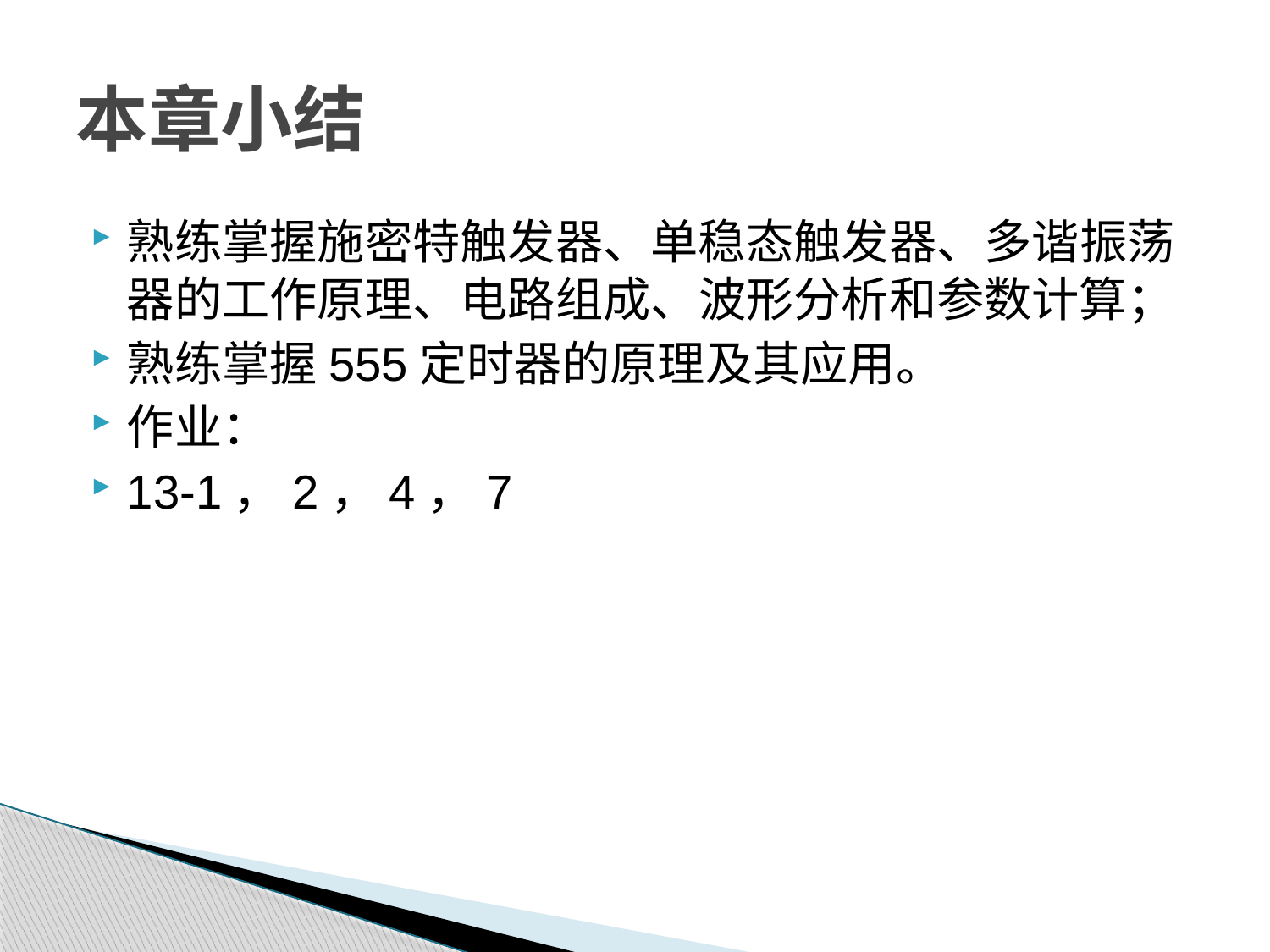

# 本章小结
熟练掌握施密特触发器、单稳态触发器、多谐振荡器的工作原理、电路组成、波形分析和参数计算；
熟练掌握555定时器的原理及其应用。
作业：
13-1，2，4，7